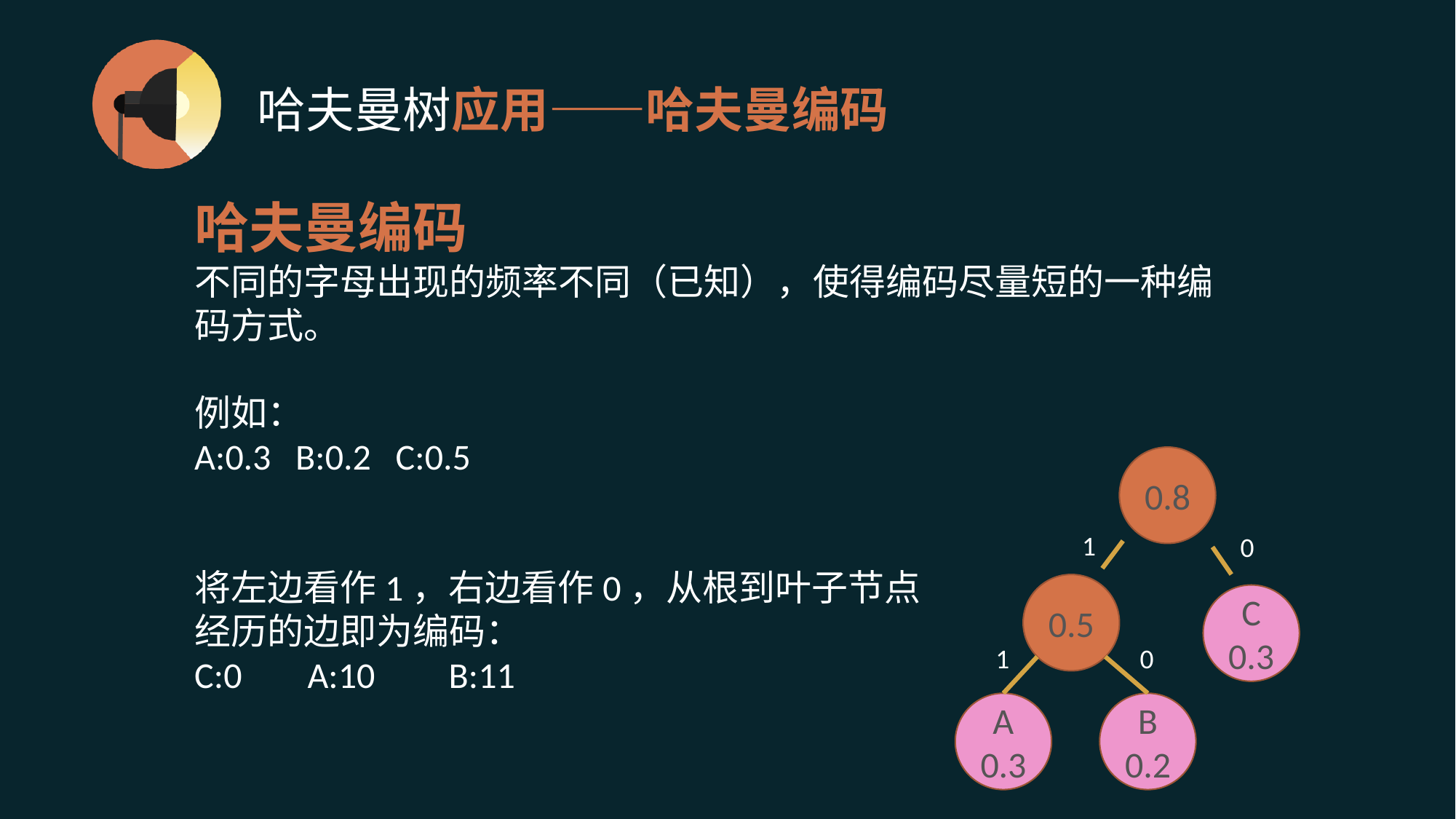

# 哈夫曼树应用——哈夫曼编码
哈夫曼编码
不同的字母出现的频率不同（已知），使得编码尽量短的一种编码方式。

例如：
A:0.3   B:0.2   C:0.5

将左边看作1，右边看作0，从根到叶子节点
经历的边即为编码：
C:0        A:10         B:11
0.8
1
0
0.5
C
0.3
1
0
A
0.3
B
0.2